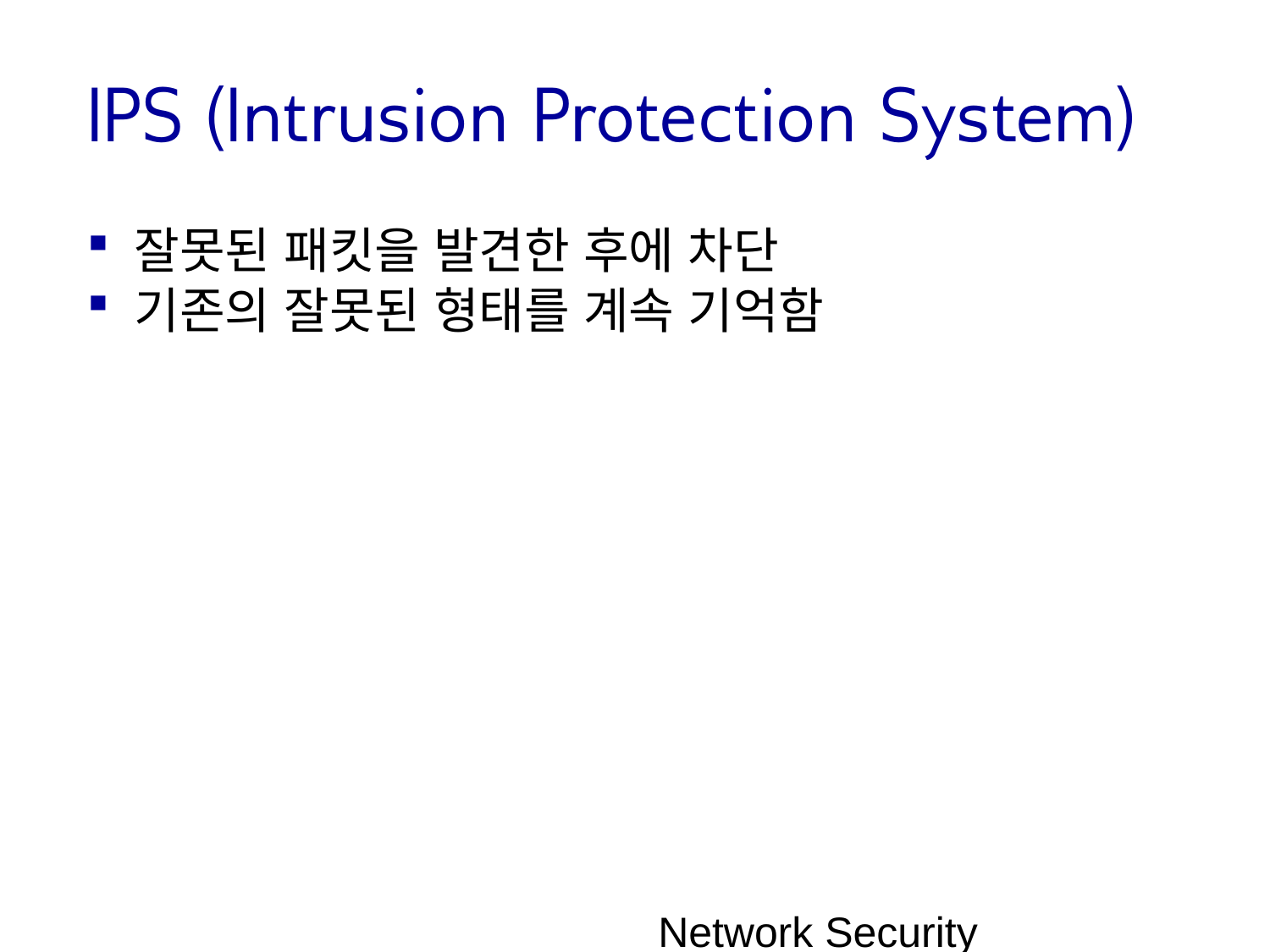

# IPS (Intrusion Protection System)
잘못된 패킷을 발견한 후에 차단
기존의 잘못된 형태를 계속 기억함

Network Security